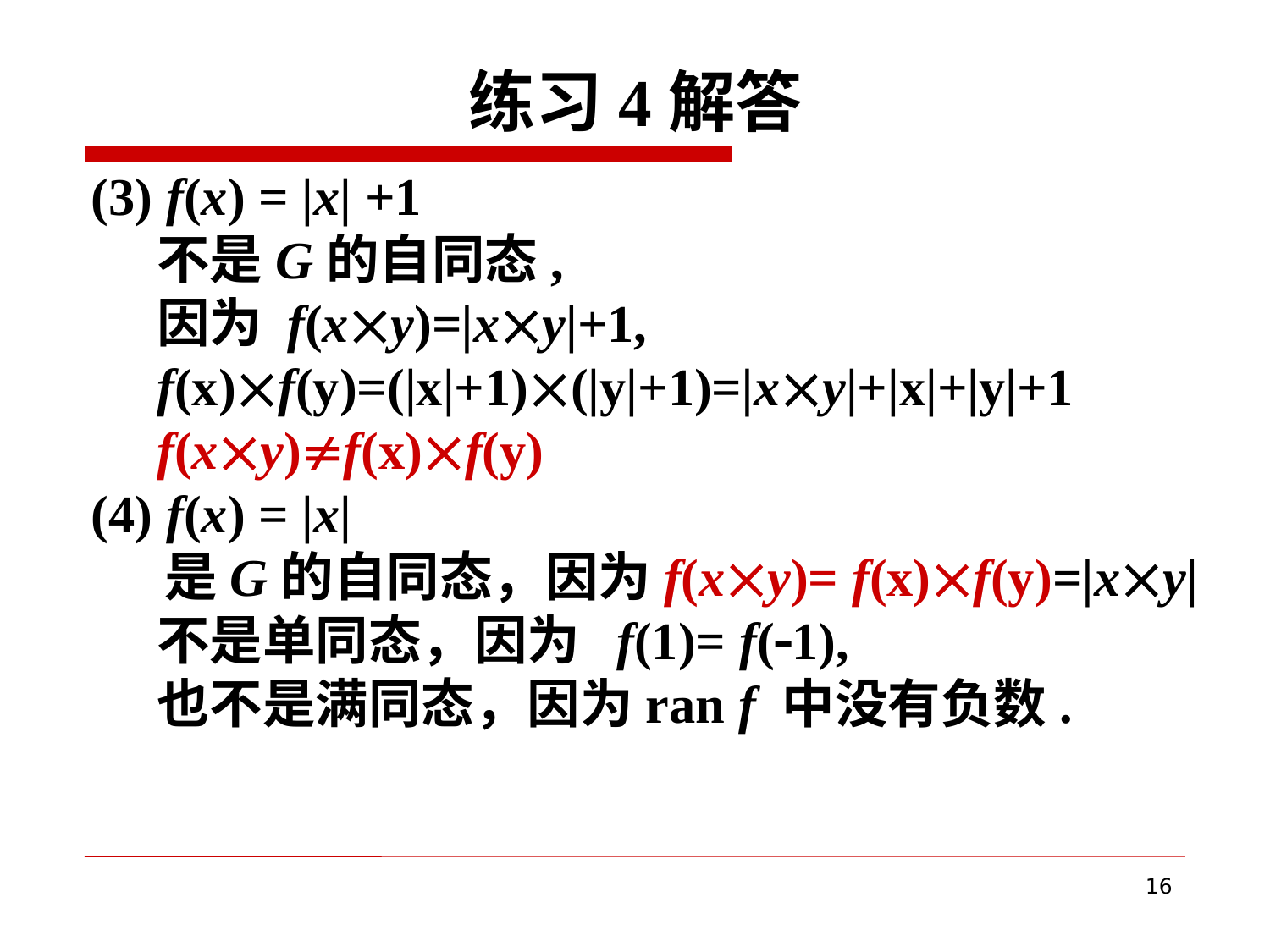

# 练习4解答
(3) f(x) = |x| +1
不是G的自同态,
因为 f(x×y)=|x×y|+1,
f(x)×f(y)=(|x|+1)×(|y|+1)=|x×y|+|x|+|y|+1
f(x×y)≠f(x)×f(y)
(4) f(x) = |x|
     是G的自同态，因为f(x×y)= f(x)×f(y)=|x×y|
不是单同态，因为  f(1)= f(−1),
也不是满同态，因为ran f 中没有负数.
16